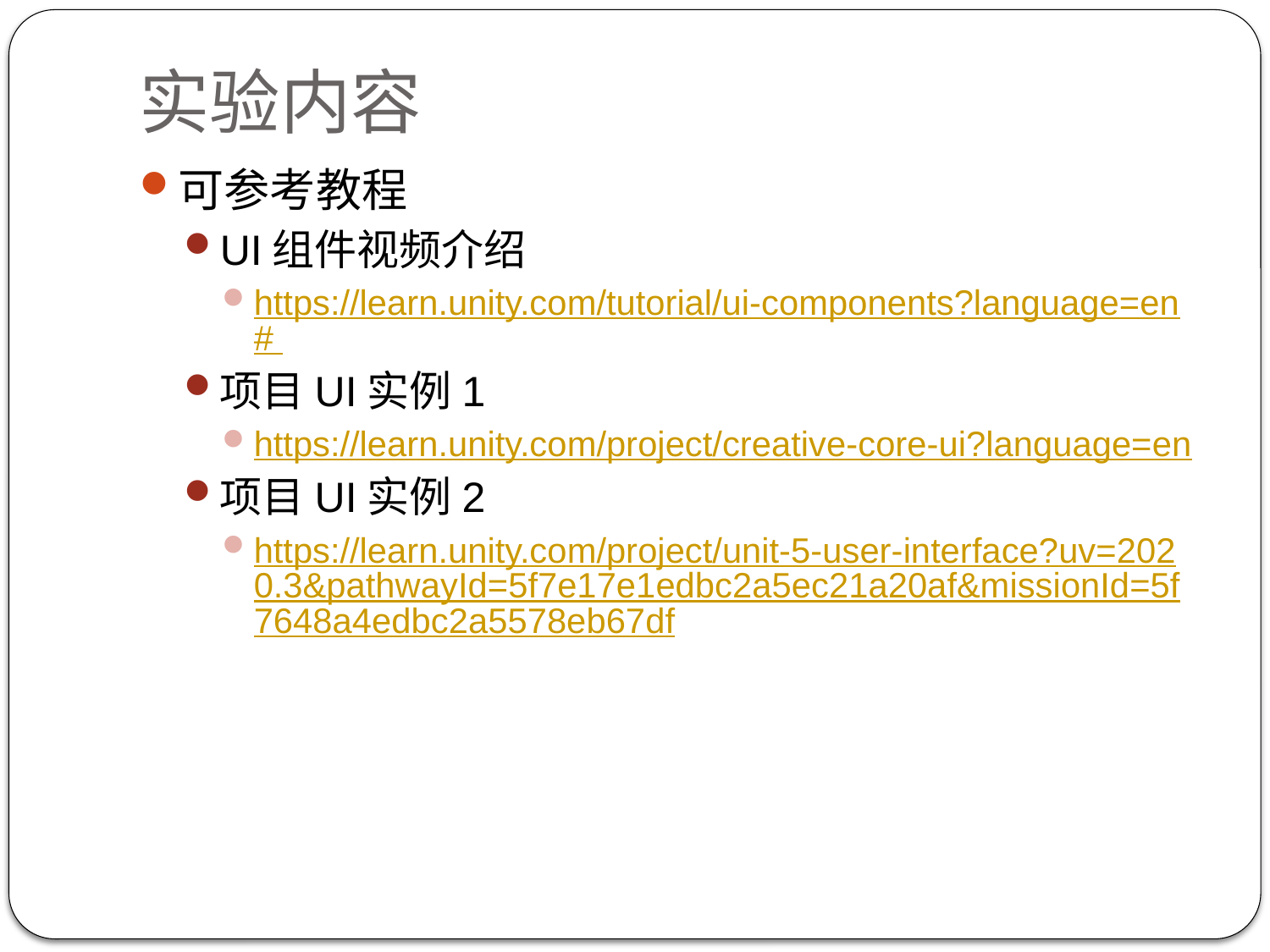

# 实验内容
可参考教程
UI组件视频介绍
https://learn.unity.com/tutorial/ui-components?language=en#
项目UI实例1
https://learn.unity.com/project/creative-core-ui?language=en
项目UI实例2
https://learn.unity.com/project/unit-5-user-interface?uv=2020.3&pathwayId=5f7e17e1edbc2a5ec21a20af&missionId=5f7648a4edbc2a5578eb67df